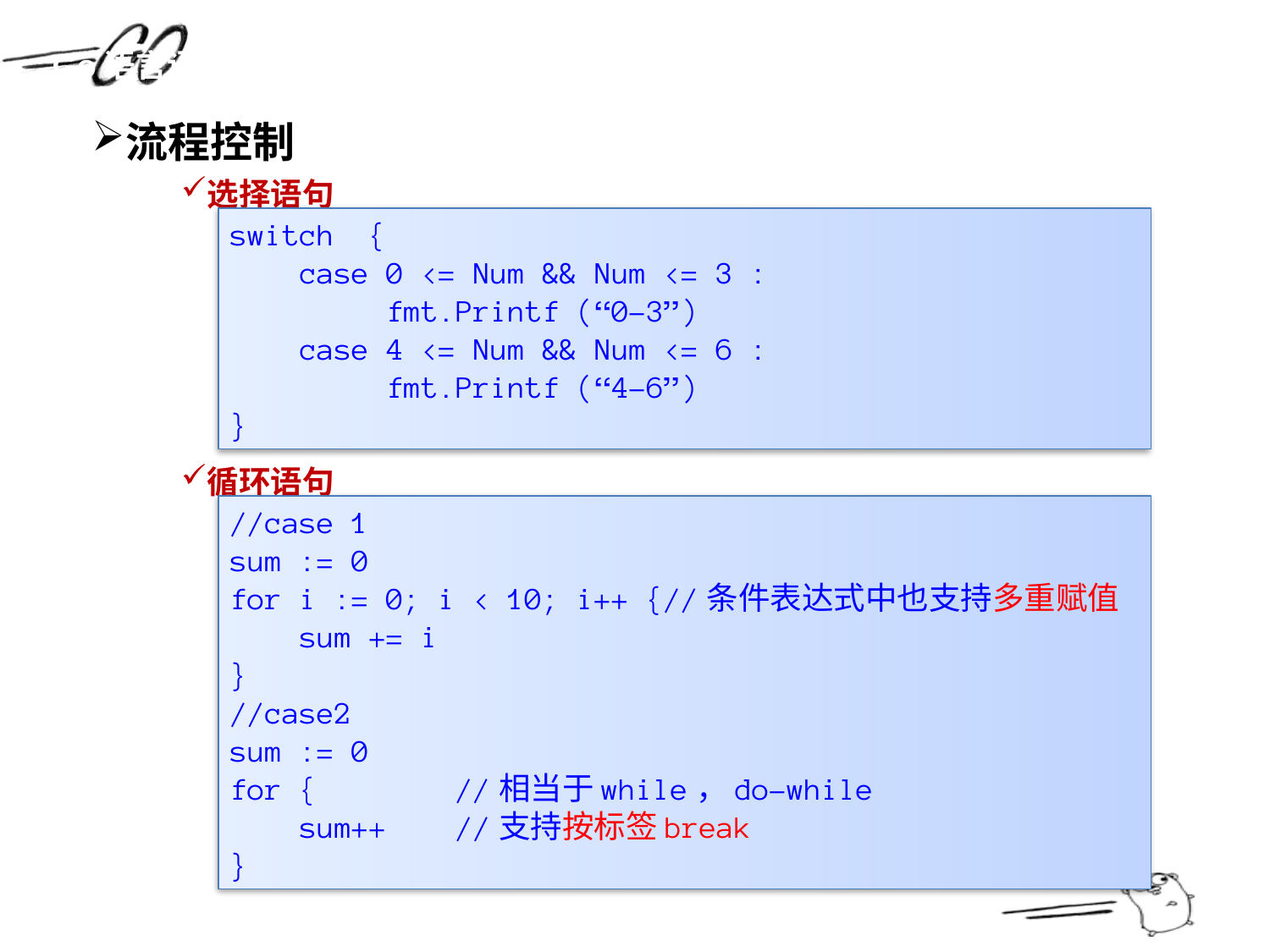

Go语言语法
流程控制
选择语句
switch  {
    case 0 <= Num && Num <= 3 :
         fmt.Printf (“0-3”)
    case 4 <= Num && Num <= 6 :
         fmt.Printf (“4-6”)
}
循环语句
//case 1
sum := 0
for i := 0; i < 10; i++ {//条件表达式中也支持多重赋值
    sum += i
}
//case2
sum := 0
for {        //相当于while，do-while
    sum++    //支持按标签break
}
22